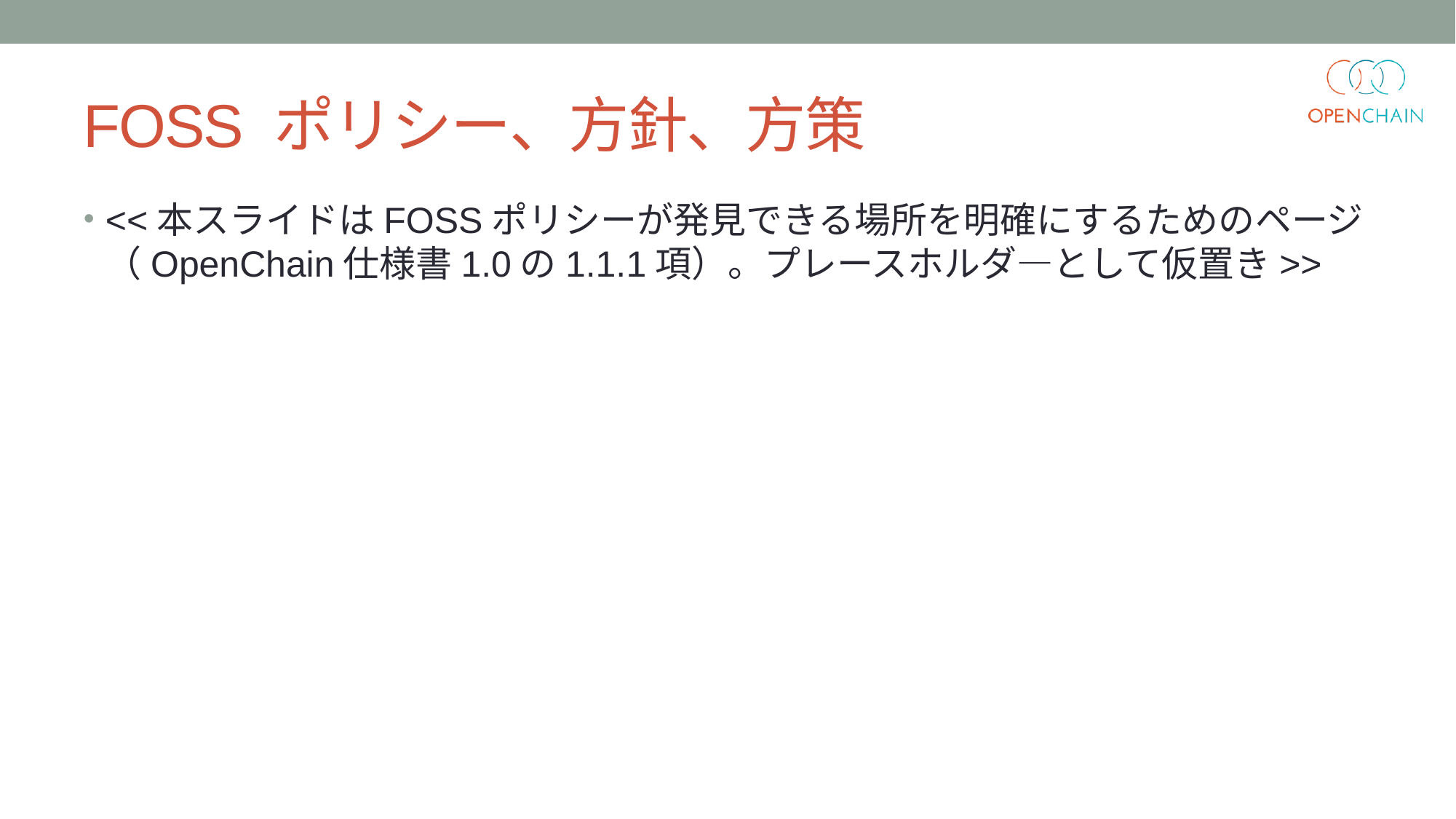

# FOSS ポリシー、方針、方策
<<本スライドはFOSSポリシーが発見できる場所を明確にするためのページ（OpenChain仕様書1.0の1.1.1項）。プレースホルダ―として仮置き>>